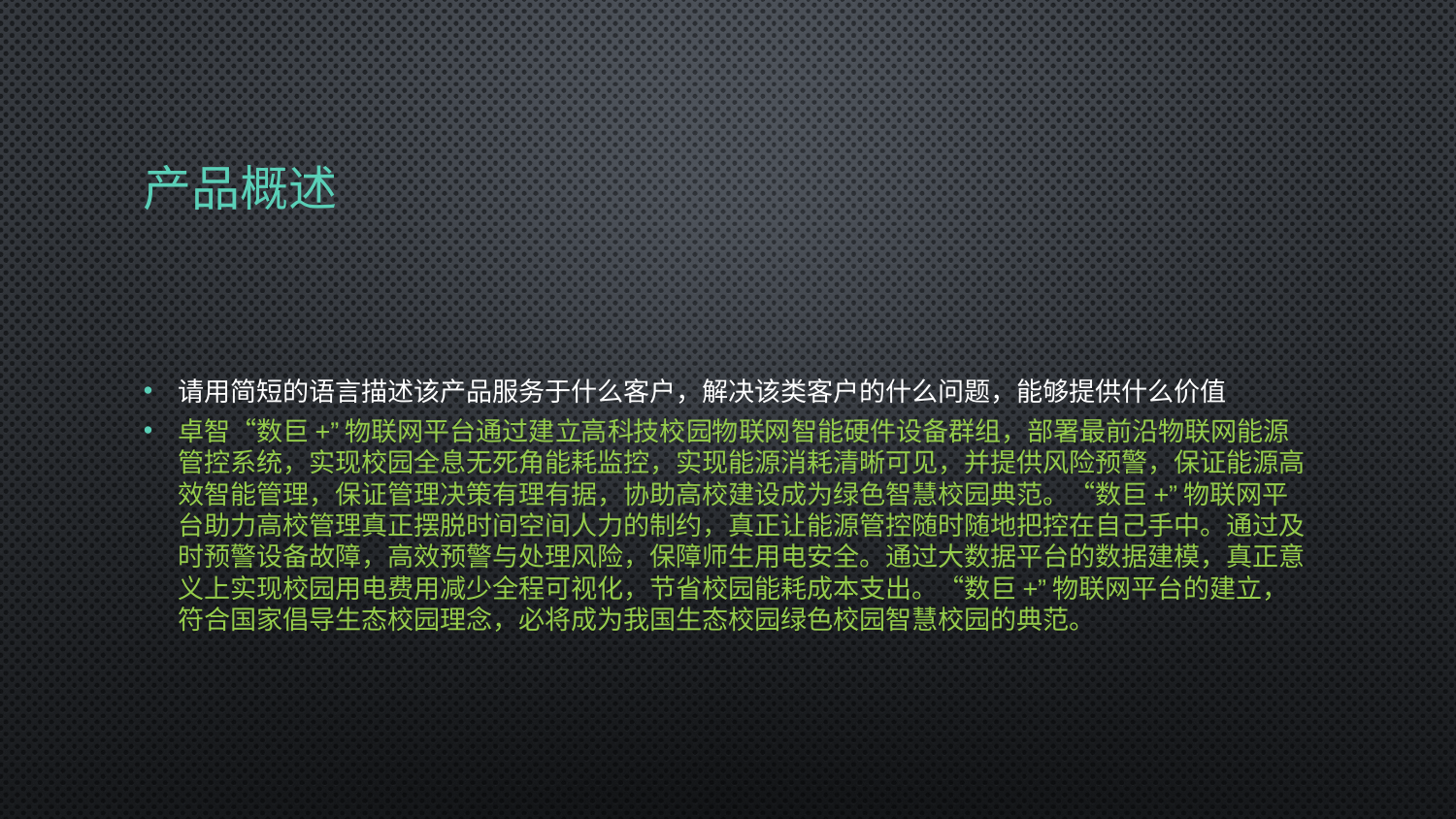

# 产品概述
请用简短的语言描述该产品服务于什么客户，解决该类客户的什么问题，能够提供什么价值
卓智“数巨+”物联网平台通过建立高科技校园物联网智能硬件设备群组，部署最前沿物联网能源管控系统，实现校园全息无死角能耗监控，实现能源消耗清晰可见，并提供风险预警，保证能源高效智能管理，保证管理决策有理有据，协助高校建设成为绿色智慧校园典范。“数巨+”物联网平台助力高校管理真正摆脱时间空间人力的制约，真正让能源管控随时随地把控在自己手中。通过及时预警设备故障，高效预警与处理风险，保障师生用电安全。通过大数据平台的数据建模，真正意义上实现校园用电费用减少全程可视化，节省校园能耗成本支出。“数巨+”物联网平台的建立，符合国家倡导生态校园理念，必将成为我国生态校园绿色校园智慧校园的典范。